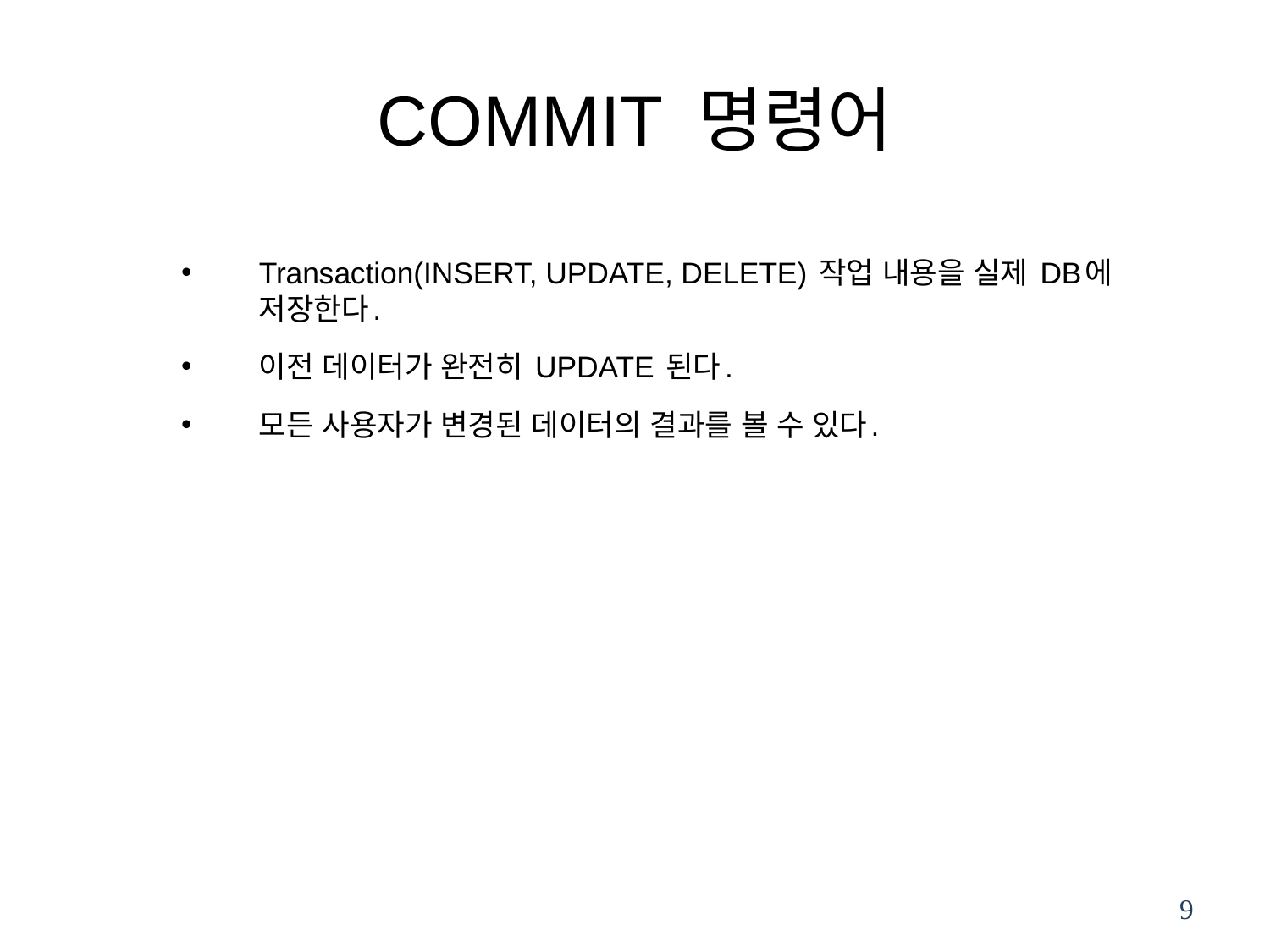

# COMMIT 명령어

Transaction(INSERT, UPDATE, DELETE) 작업 내용을 실제 DB에 저장한다.
이전 데이터가 완전히 UPDATE 된다.
모든 사용자가 변경된 데이터의 결과를 볼 수 있다.

9